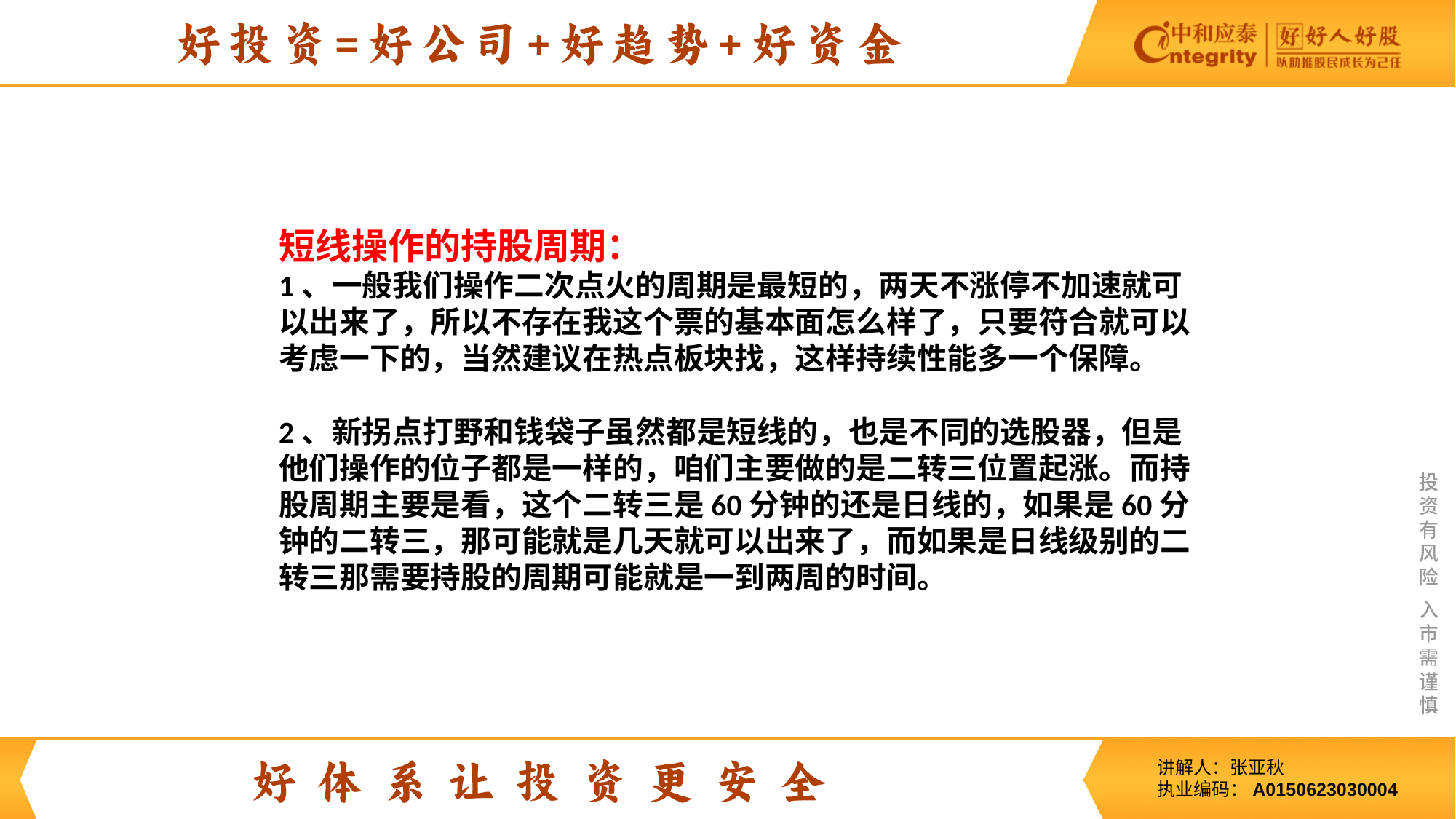

短线操作的持股周期：
1、一般我们操作二次点火的周期是最短的，两天不涨停不加速就可以出来了，所以不存在我这个票的基本面怎么样了，只要符合就可以考虑一下的，当然建议在热点板块找，这样持续性能多一个保障。

2、新拐点打野和钱袋子虽然都是短线的，也是不同的选股器，但是他们操作的位子都是一样的，咱们主要做的是二转三位置起涨。而持股周期主要是看，这个二转三是60分钟的还是日线的，如果是60分钟的二转三，那可能就是几天就可以出来了，而如果是日线级别的二转三那需要持股的周期可能就是一到两周的时间。

讲解人：张亚秋
执业编码：A0150623030004